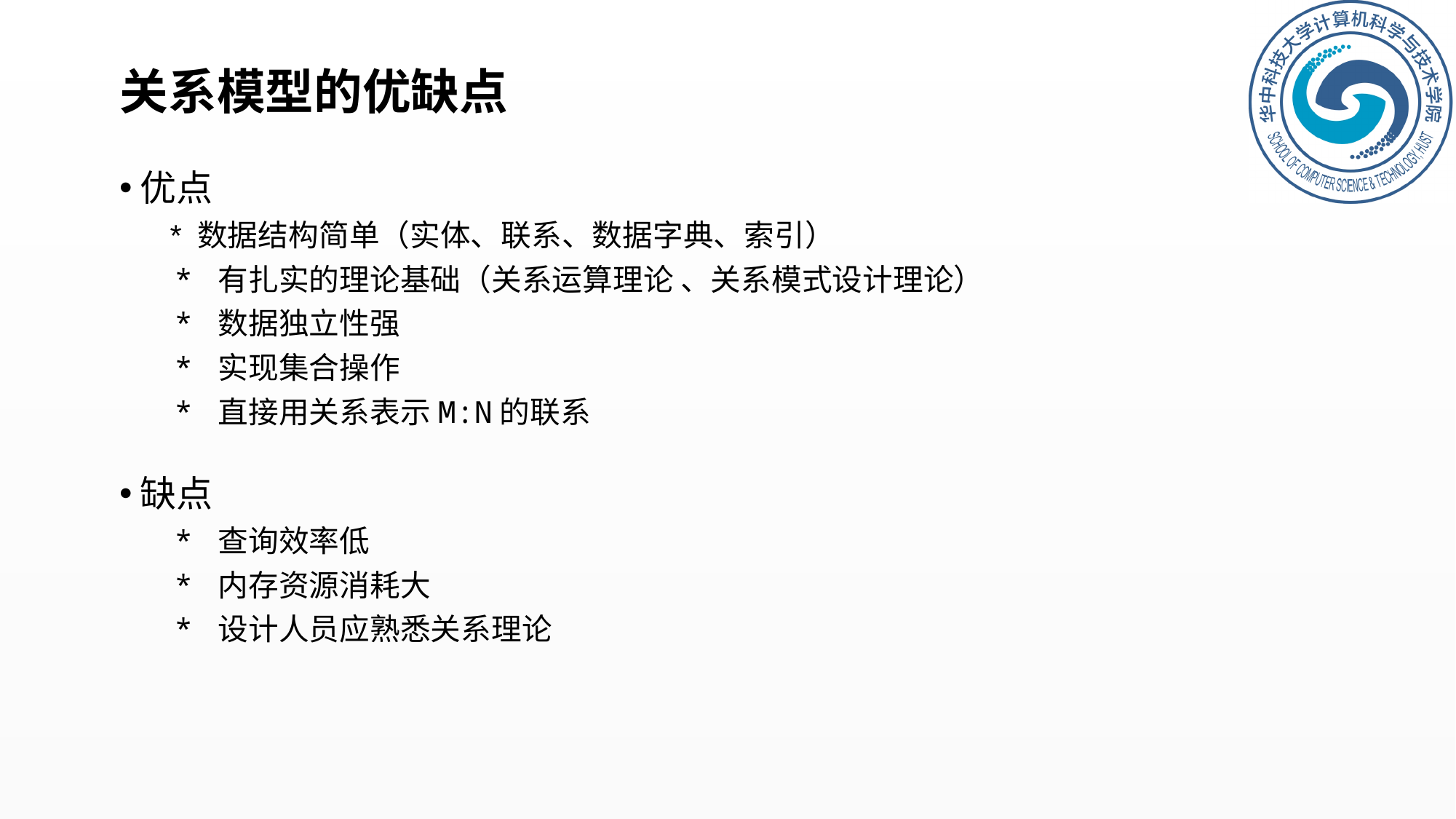

# 关系模型的优缺点
优点
      * 数据结构简单（实体、联系、数据字典、索引）
   * 有扎实的理论基础（关系运算理论 、关系模式设计理论）
   * 数据独立性强
   * 实现集合操作
   * 直接用关系表示M:N的联系

缺点
   * 查询效率低
   * 内存资源消耗大
   * 设计人员应熟悉关系理论